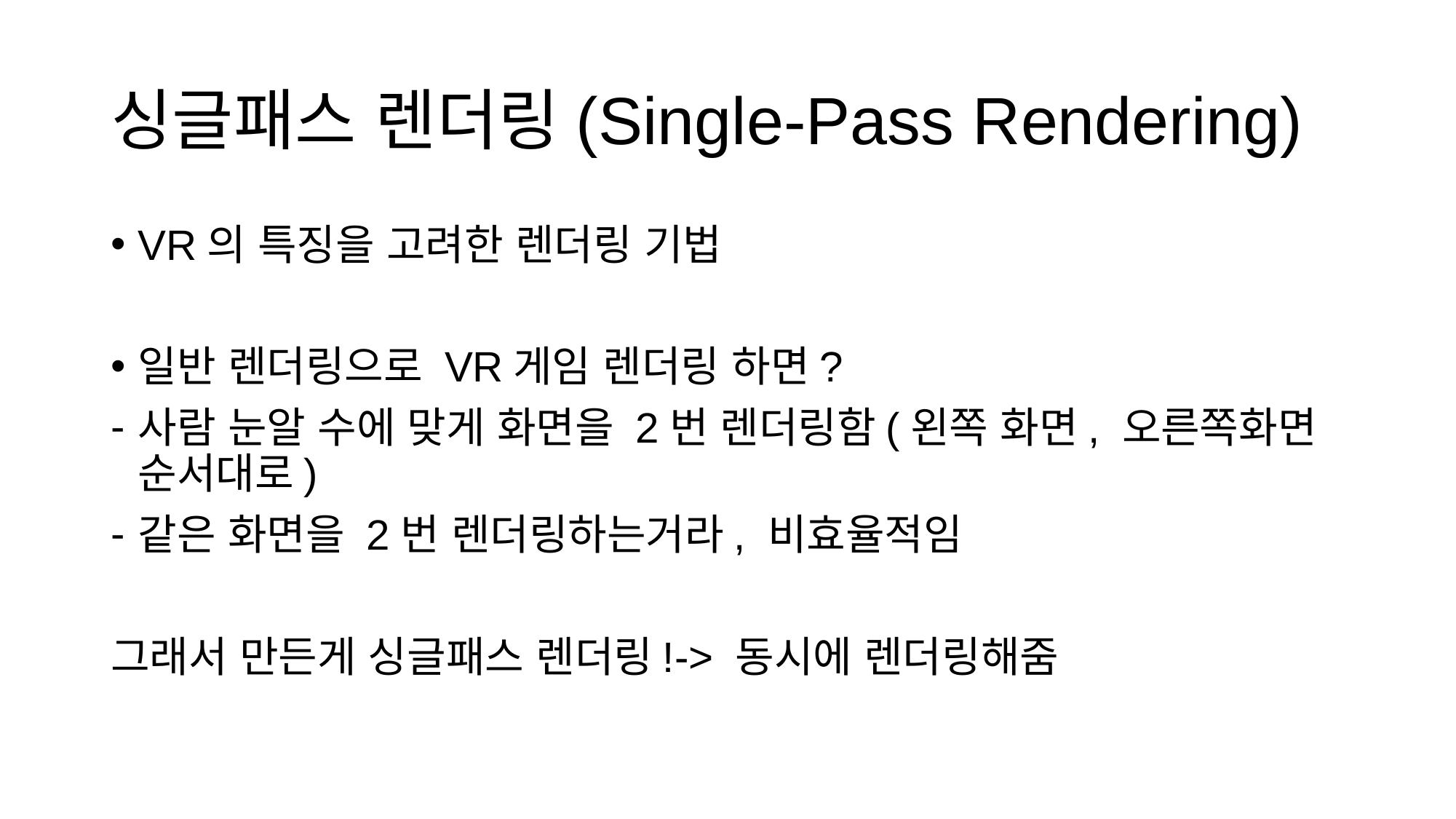

# 싱글패스 렌더링(Single-Pass Rendering)
VR의 특징을 고려한 렌더링 기법

일반 렌더링으로 VR게임 렌더링 하면?
사람 눈알 수에 맞게 화면을 2번 렌더링함(왼쪽 화면, 오른쪽화면 순서대로)
같은 화면을 2번 렌더링하는거라, 비효율적임

그래서 만든게 싱글패스 렌더링!-> 동시에 렌더링해줌